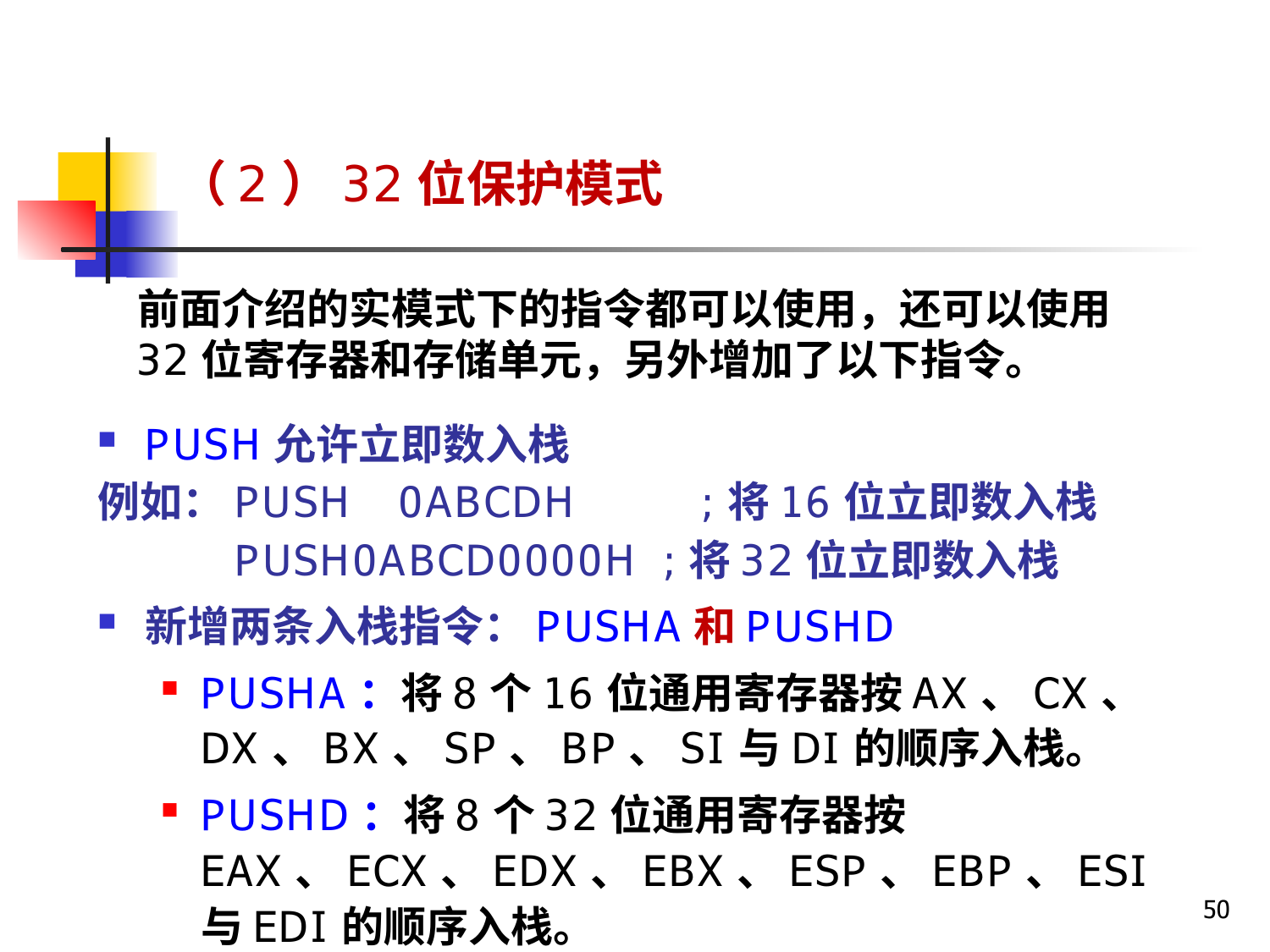

（2）32位保护模式
前面介绍的实模式下的指令都可以使用，还可以使用32位寄存器和存储单元，另外增加了以下指令。
PUSH允许立即数入栈
例如：PUSH	0ABCDH          ;将16位立即数入栈
           PUSH0ABCD0000H  ;将32位立即数入栈
新增两条入栈指令：PUSHA和PUSHD
PUSHA：将8个16位通用寄存器按AX、CX、DX、BX、SP、BP、SI与DI的顺序入栈。
PUSHD：将8个32位通用寄存器按EAX、ECX、EDX、EBX、ESP、EBP、ESI与EDI的顺序入栈。

50